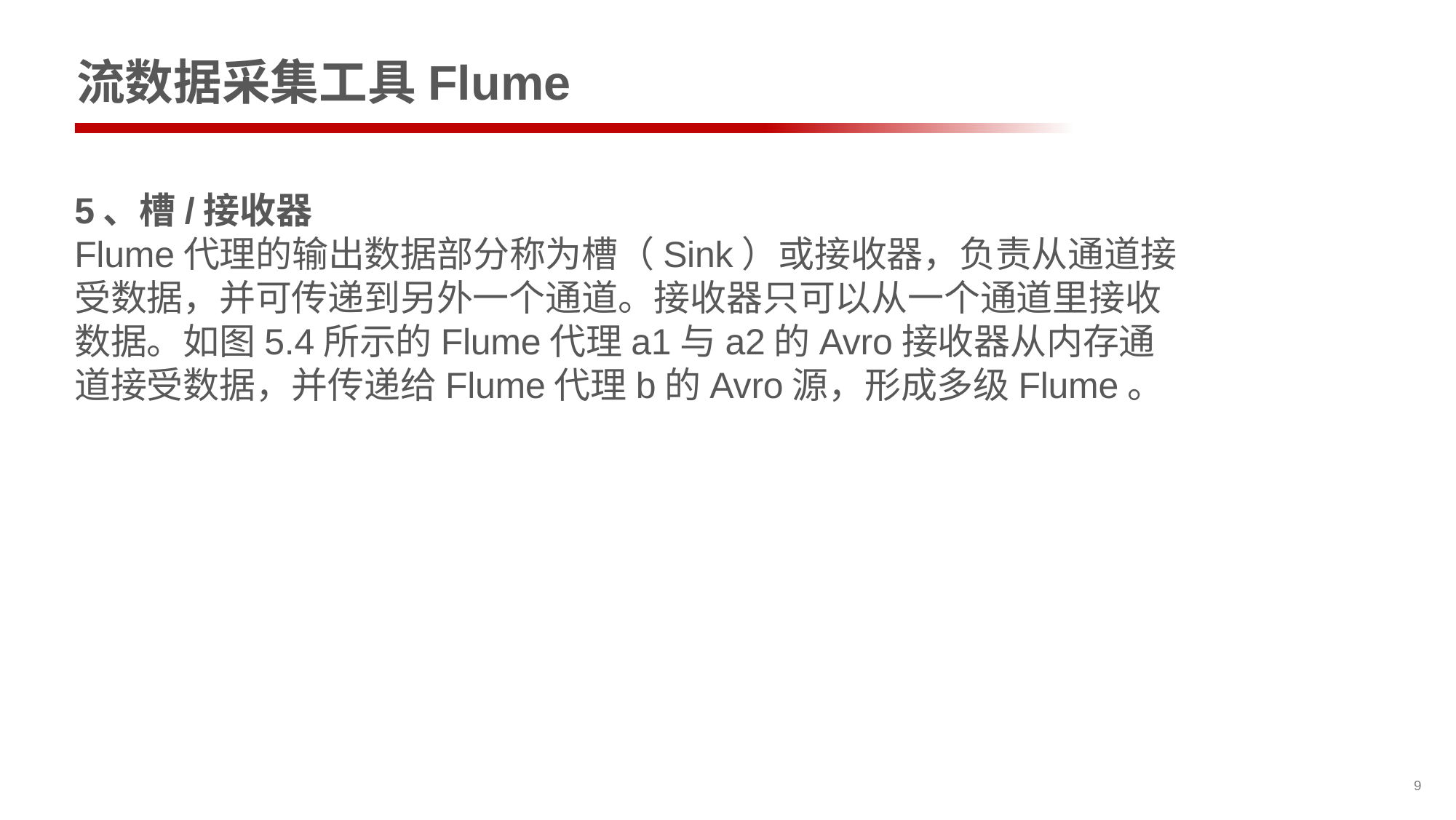

# 流数据采集工具Flume

5、槽/接收器
Flume代理的输出数据部分称为槽（Sink）或接收器，负责从通道接受数据，并可传递到另外一个通道。接收器只可以从一个通道里接收数据。如图5.4所示的Flume代理a1与a2的Avro接收器从内存通道接受数据，并传递给Flume代理b的Avro源，形成多级Flume。
9